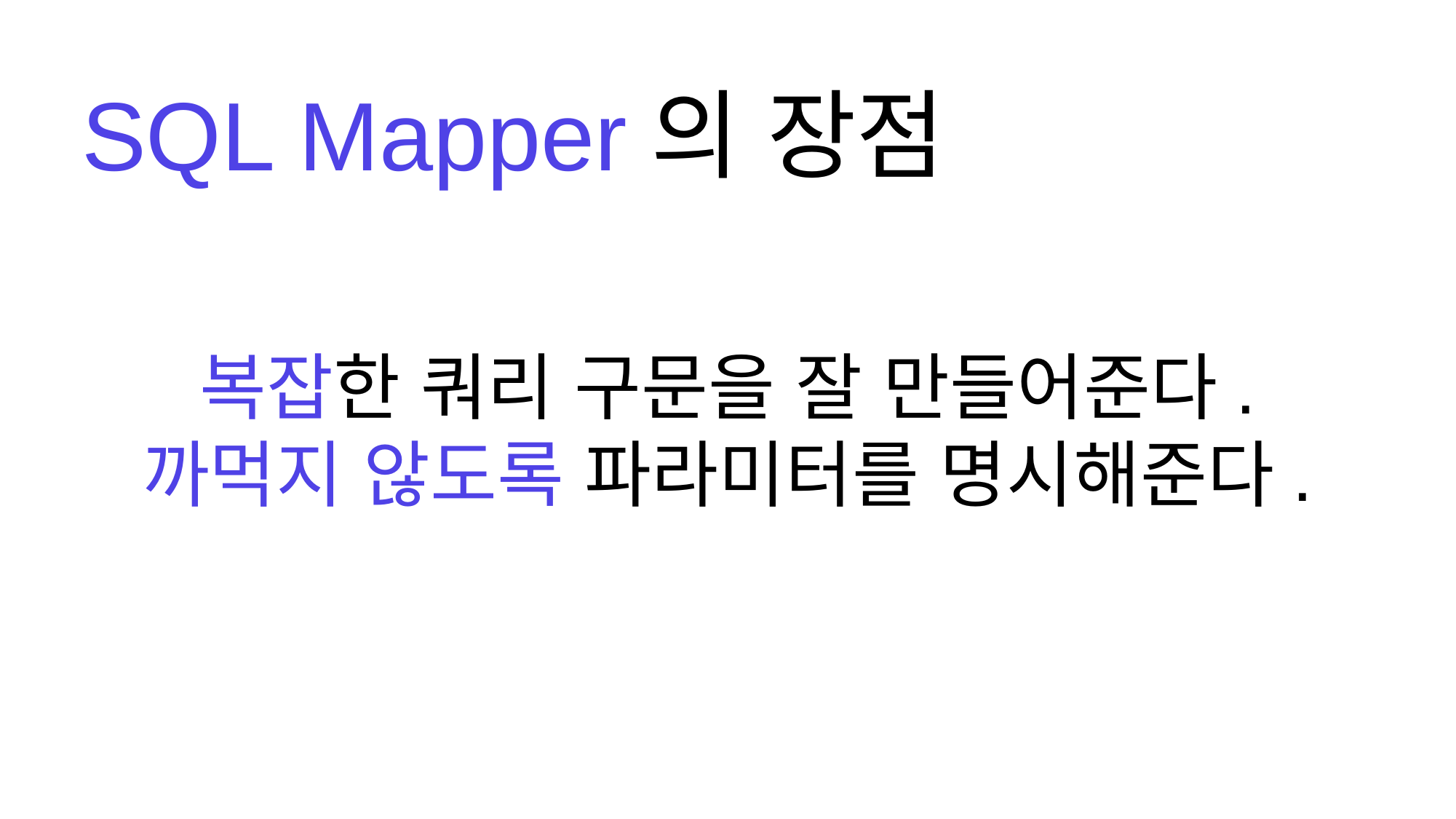

SQL Mapper의 장점
복잡한 쿼리 구문을 잘 만들어준다.
까먹지 않도록 파라미터를 명시해준다.